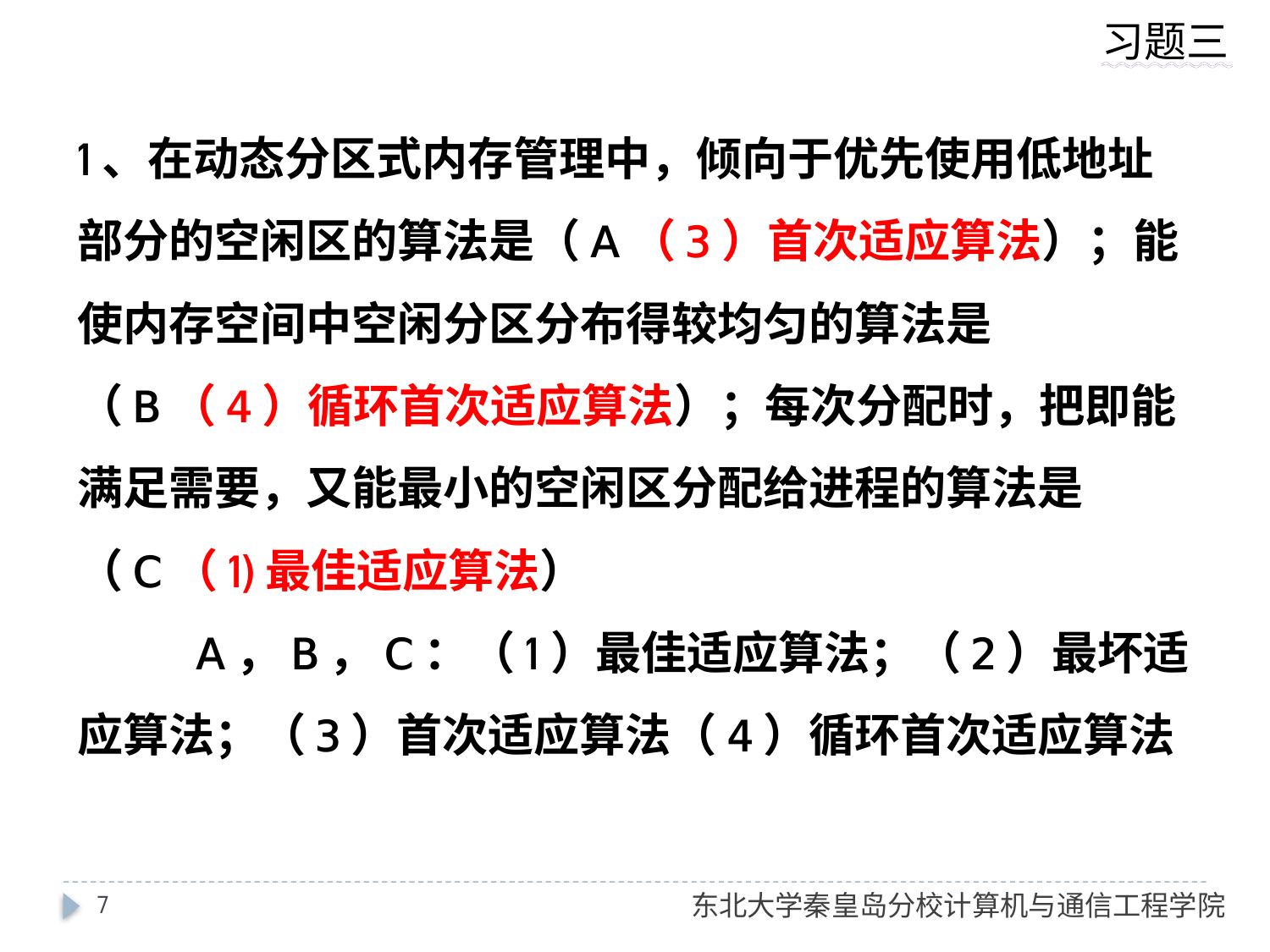

1、在动态分区式内存管理中，倾向于优先使用低地址部分的空闲区的算法是（A（3）首次适应算法）；能使内存空间中空闲分区分布得较均匀的算法是（B（4）循环首次适应算法）；每次分配时，把即能满足需要，又能最小的空闲区分配给进程的算法是（C（1)最佳适应算法）
	A，B，C：（1）最佳适应算法；（2）最坏适应算法；（3）首次适应算法（4）循环首次适应算法
7